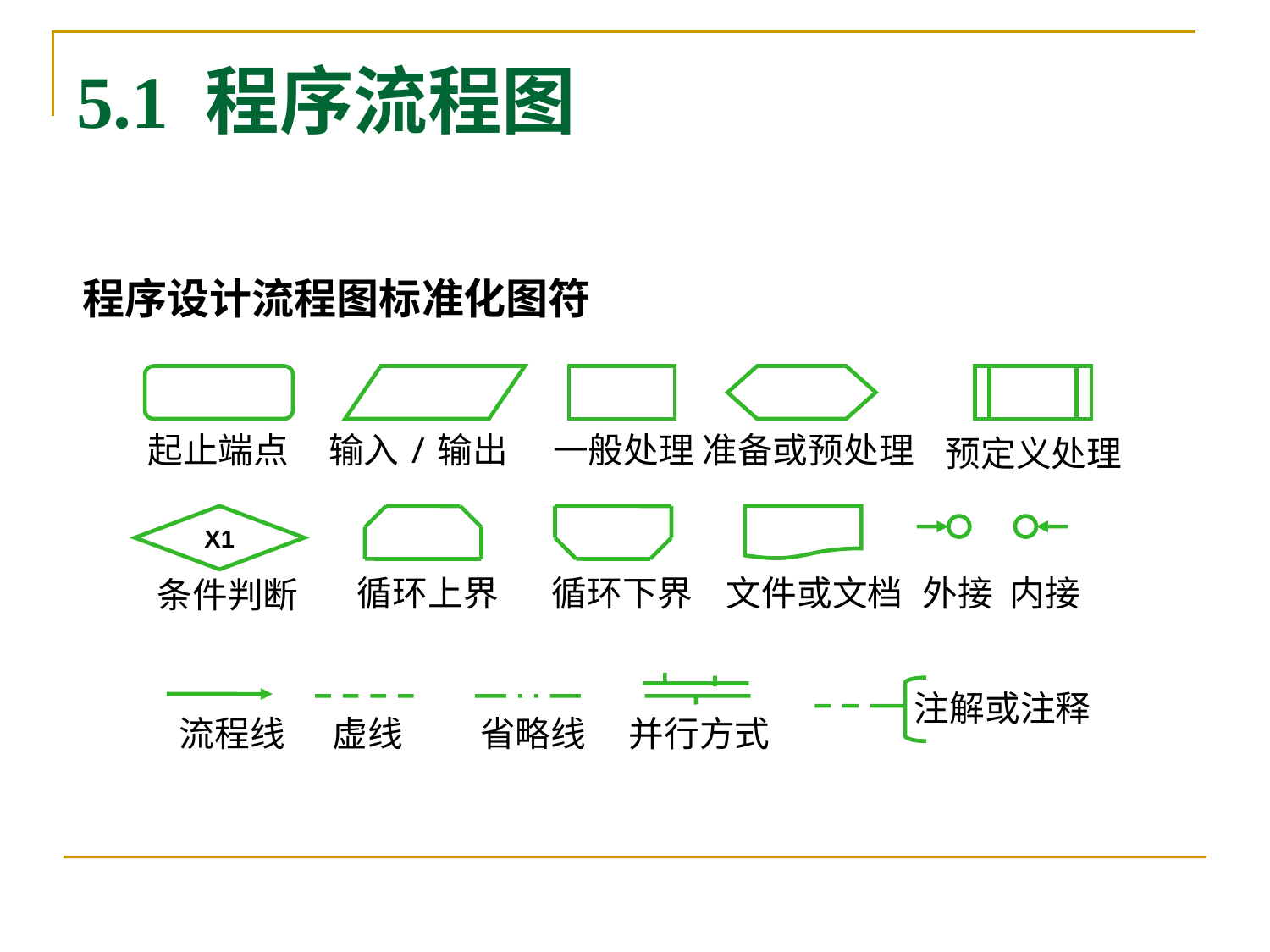

# 5.1 程序流程图
程序设计流程图标准化图符

 起止端点
 输入/输出
 一般处理
 准备或预处理
 预定义处理
X1

 循环上界
 循环下界
 文件或文档
 外接
 内接
 条件判断

 注解或注释

 流程线
虚线
 省略线
 并行方式